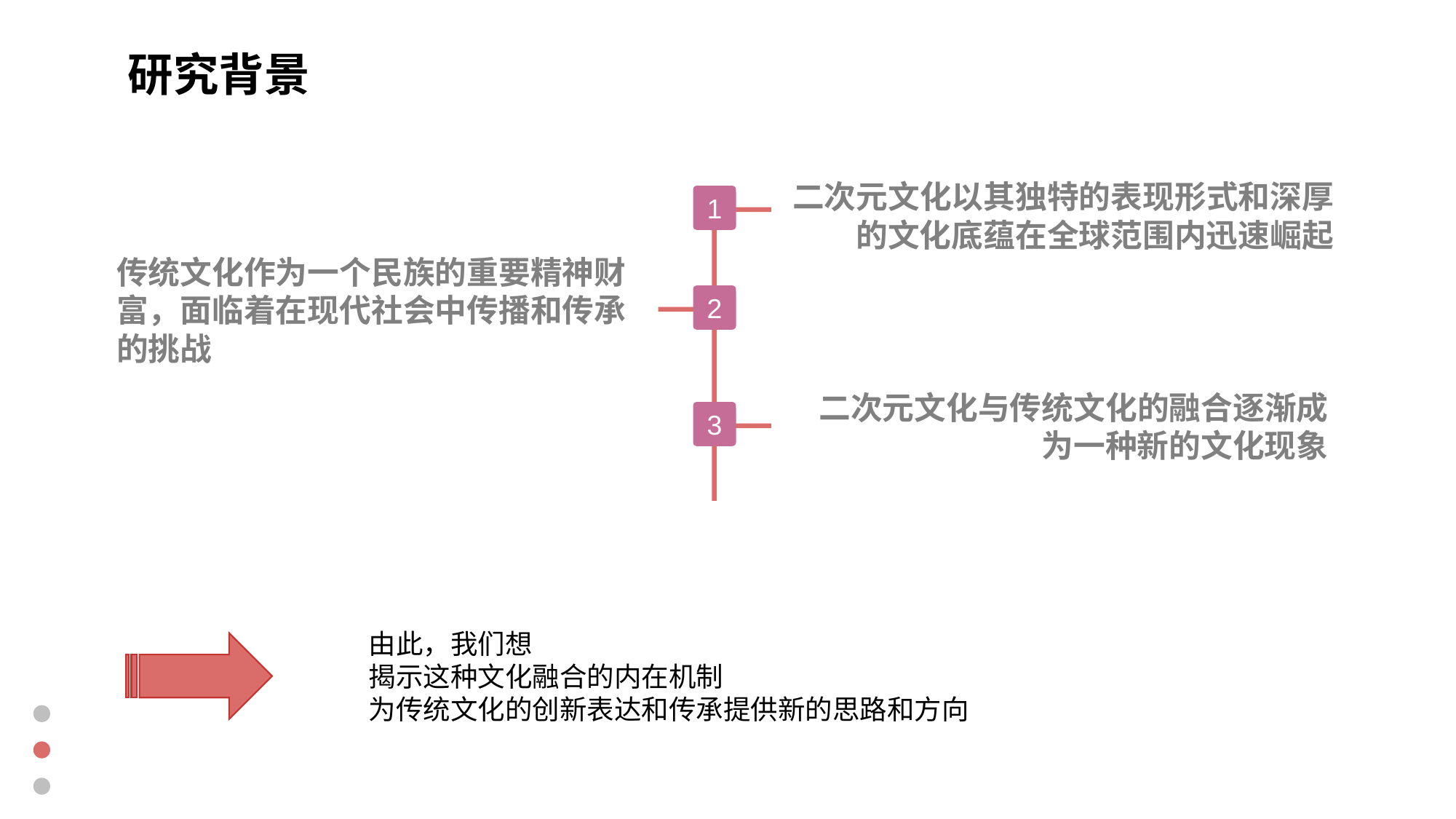

研究背景
二次元文化以其独特的表现形式和深厚的文化底蕴在全球范围内迅速崛起
1

传统文化作为一个民族的重要精神财富，面临着在现代社会中传播和传承的挑战
2

二次元文化与传统文化的融合逐渐成为一种新的文化现象
3

由此，我们想
揭示这种文化融合的内在机制
为传统文化的创新表达和传承提供新的思路和方向